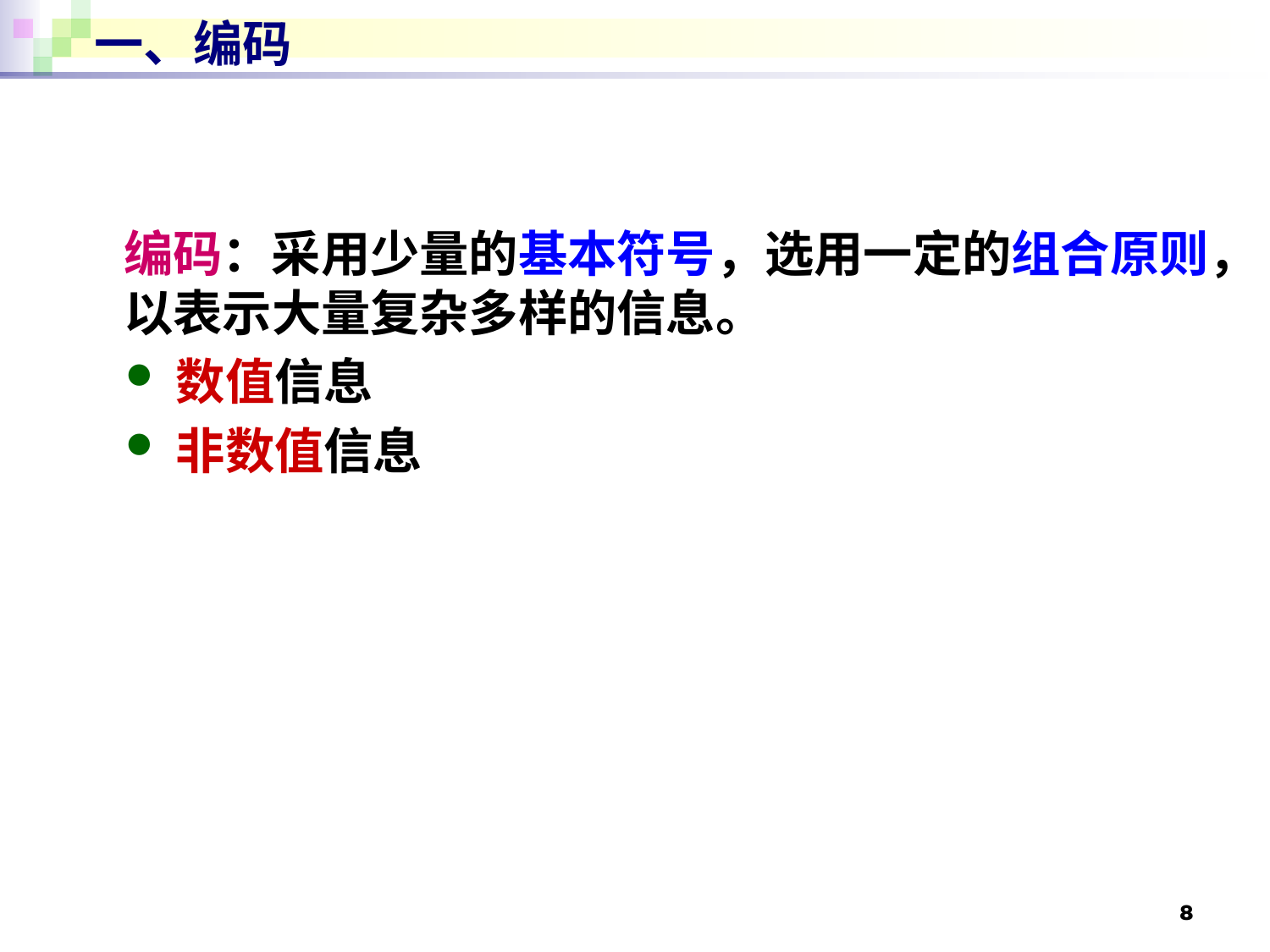

# 一、编码
编码：采用少量的基本符号，选用一定的组合原则，以表示大量复杂多样的信息。
数值信息
非数值信息
8